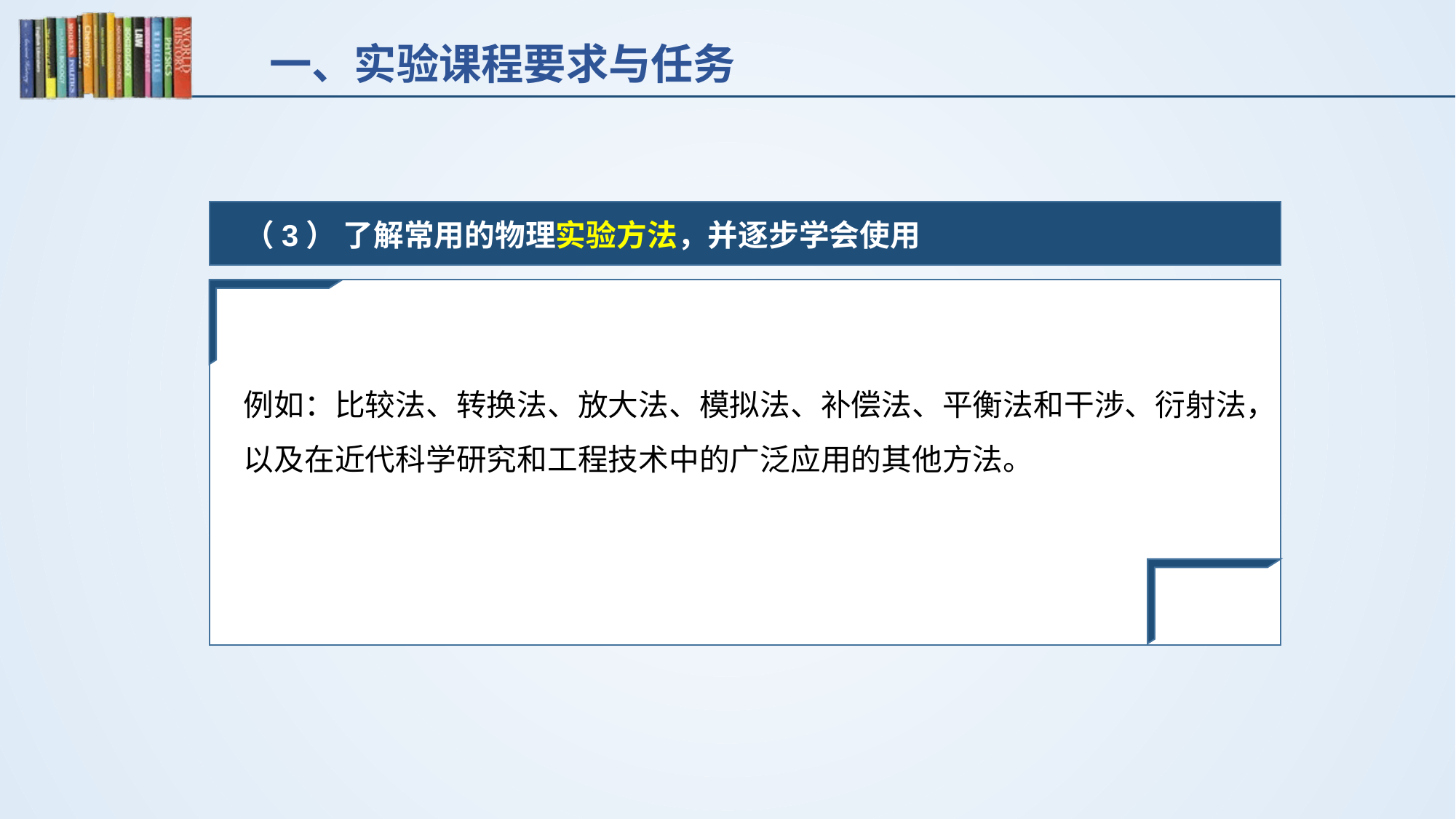

一、实验课程要求与任务

（3） 了解常用的物理实验方法，并逐步学会使用

例如：比较法、转换法、放大法、模拟法、补偿法、平衡法和干涉、衍射法，以及在近代科学研究和工程技术中的广泛应用的其他方法。